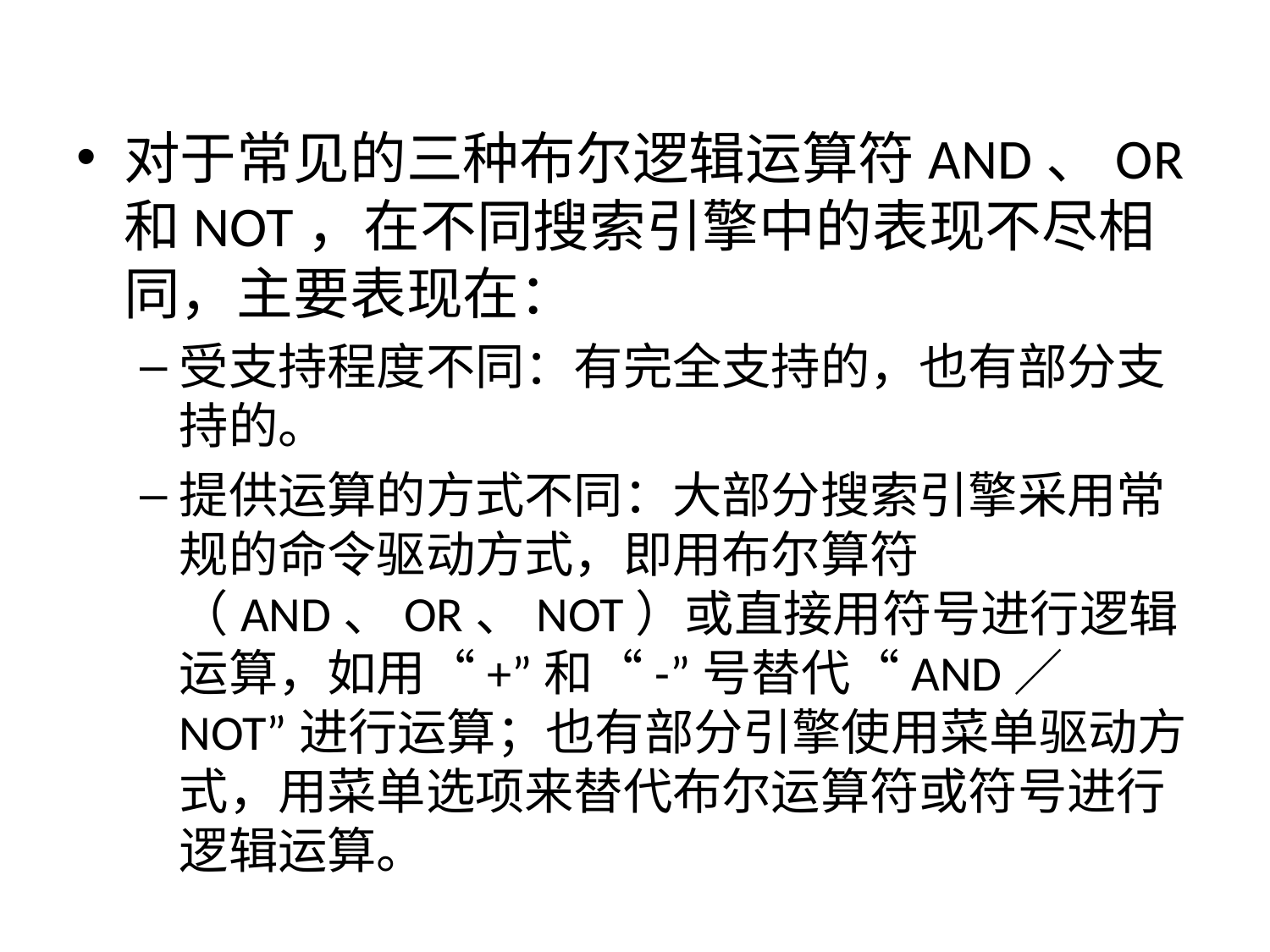

对于常见的三种布尔逻辑运算符AND、OR和NOT，在不同搜索引擎中的表现不尽相同，主要表现在：
受支持程度不同：有完全支持的，也有部分支持的。
提供运算的方式不同：大部分搜索引擎采用常规的命令驱动方式，即用布尔算符（AND、OR、NOT）或直接用符号进行逻辑运算，如用“+”和“-”号替代“AND／NOT”进行运算；也有部分引擎使用菜单驱动方式，用菜单选项来替代布尔运算符或符号进行逻辑运算。